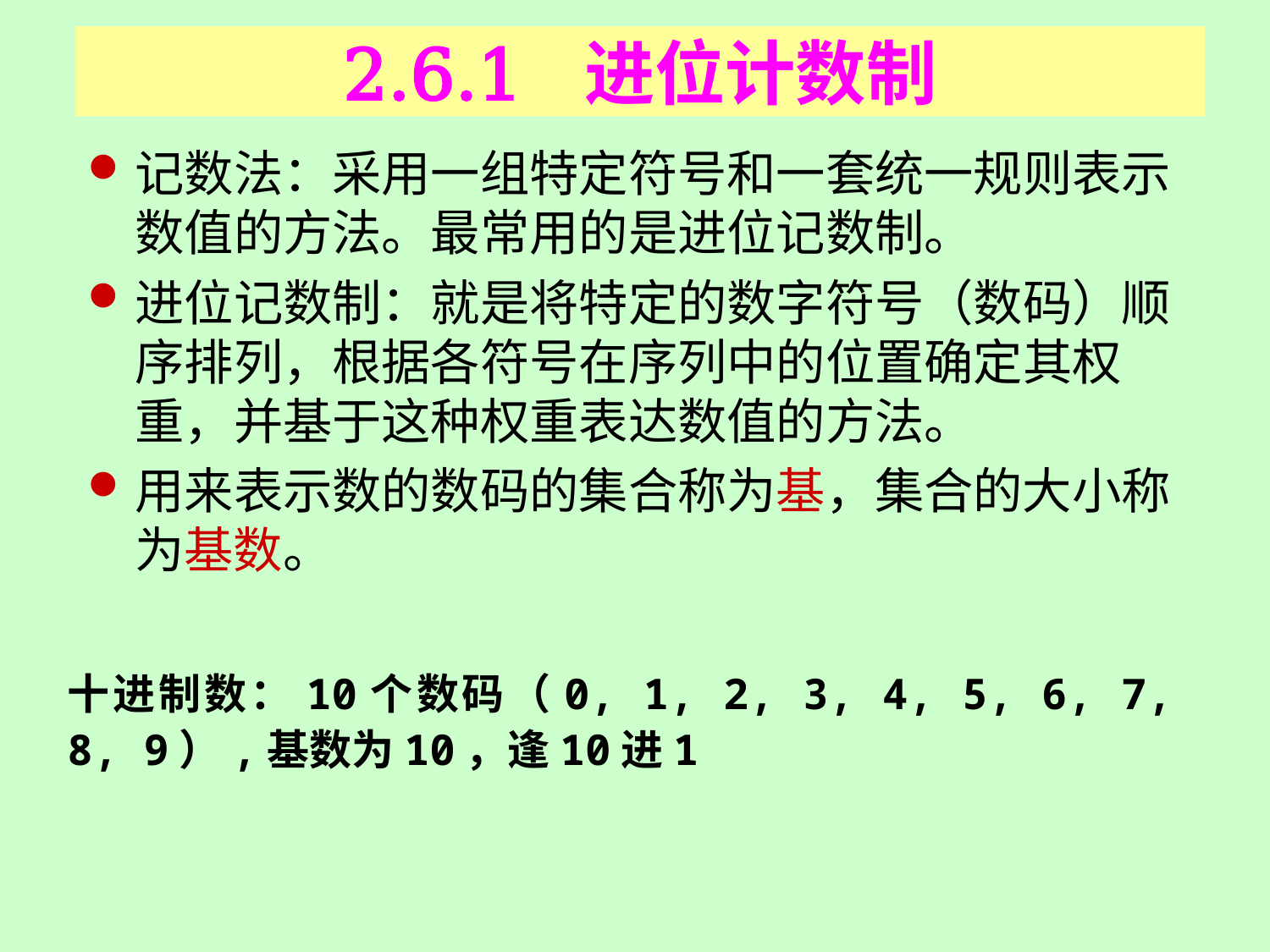

# 2.6.1  进位计数制
记数法：采用一组特定符号和一套统一规则表示数值的方法。最常用的是进位记数制。
进位记数制：就是将特定的数字符号（数码）顺序排列，根据各符号在序列中的位置确定其权重，并基于这种权重表达数值的方法。
用来表示数的数码的集合称为基，集合的大小称为基数。

十进制数：10个数码（0, 1, 2, 3, 4, 5, 6, 7, 8, 9）,基数为10，逢10进1
74